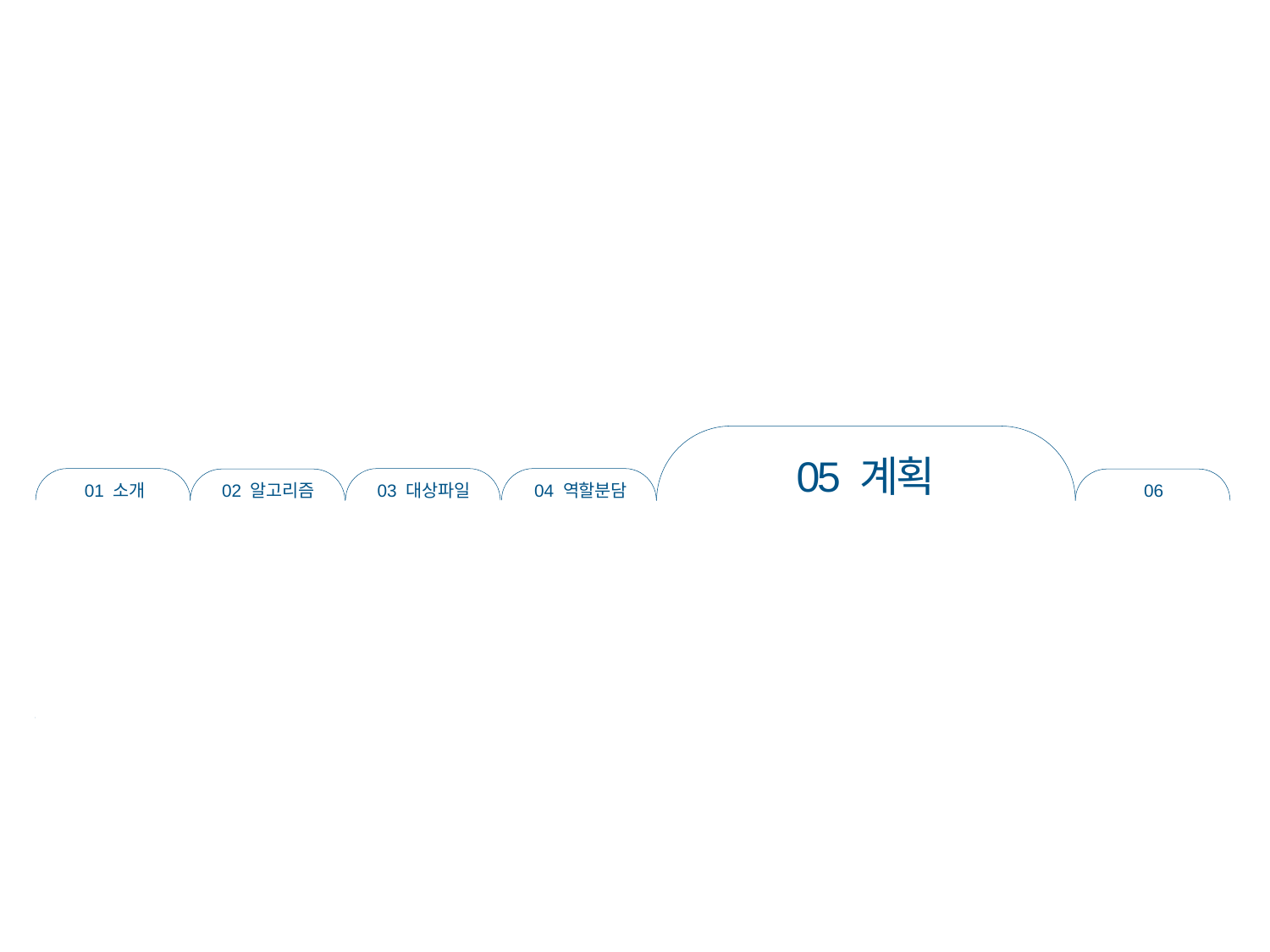

05 계획
04 역할분담
01 소개
03 대상파일
02 알고리즘
06